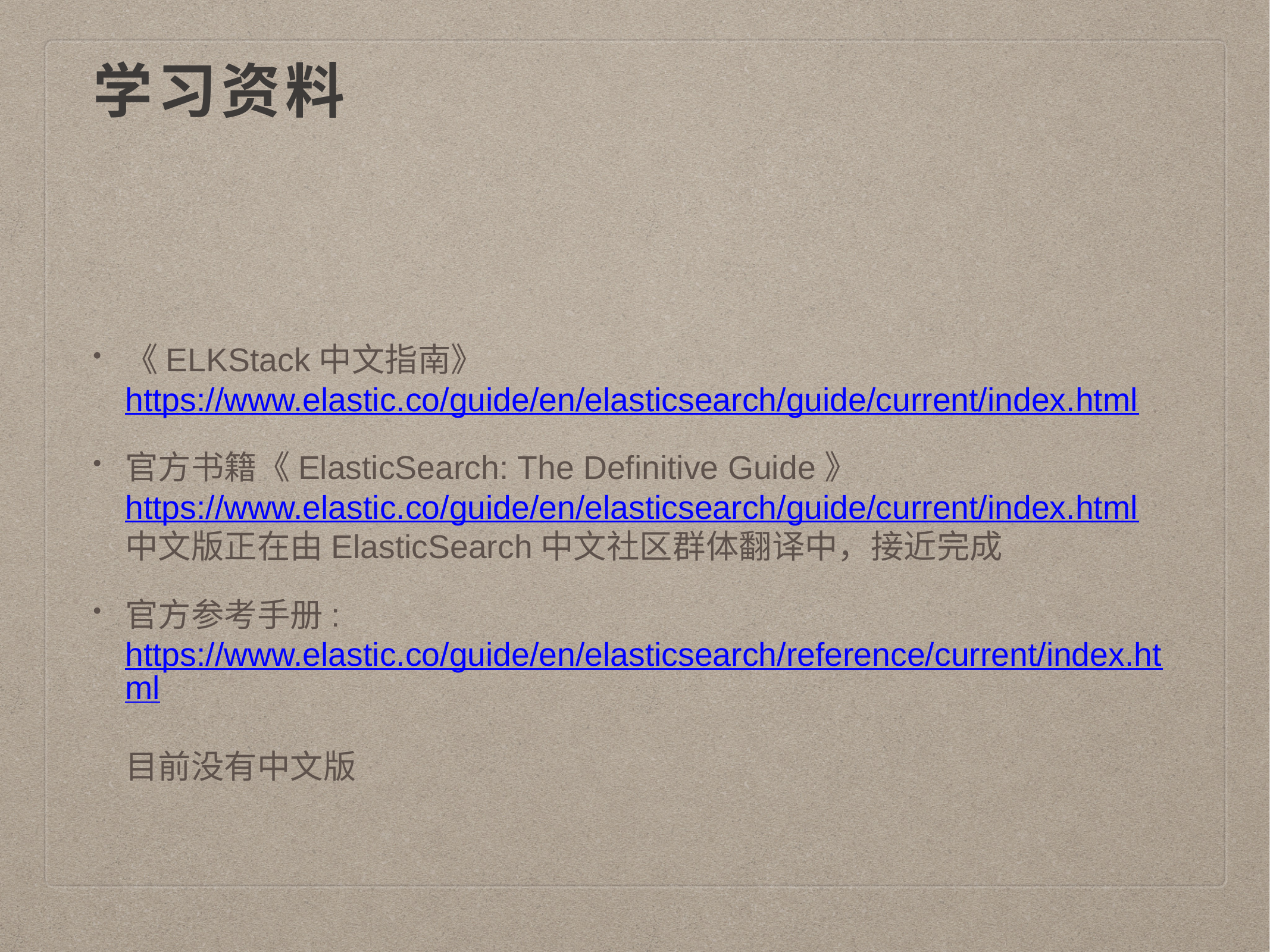

# 学习资料
《ELKStack中文指南》
https://www.elastic.co/guide/en/elasticsearch/guide/current/index.html
官方书籍《ElasticSearch: The Definitive Guide》
https://www.elastic.co/guide/en/elasticsearch/guide/current/index.html
中文版正在由ElasticSearch中文社区群体翻译中，接近完成
官方参考手册:
https://www.elastic.co/guide/en/elasticsearch/reference/current/index.html
目前没有中文版
18